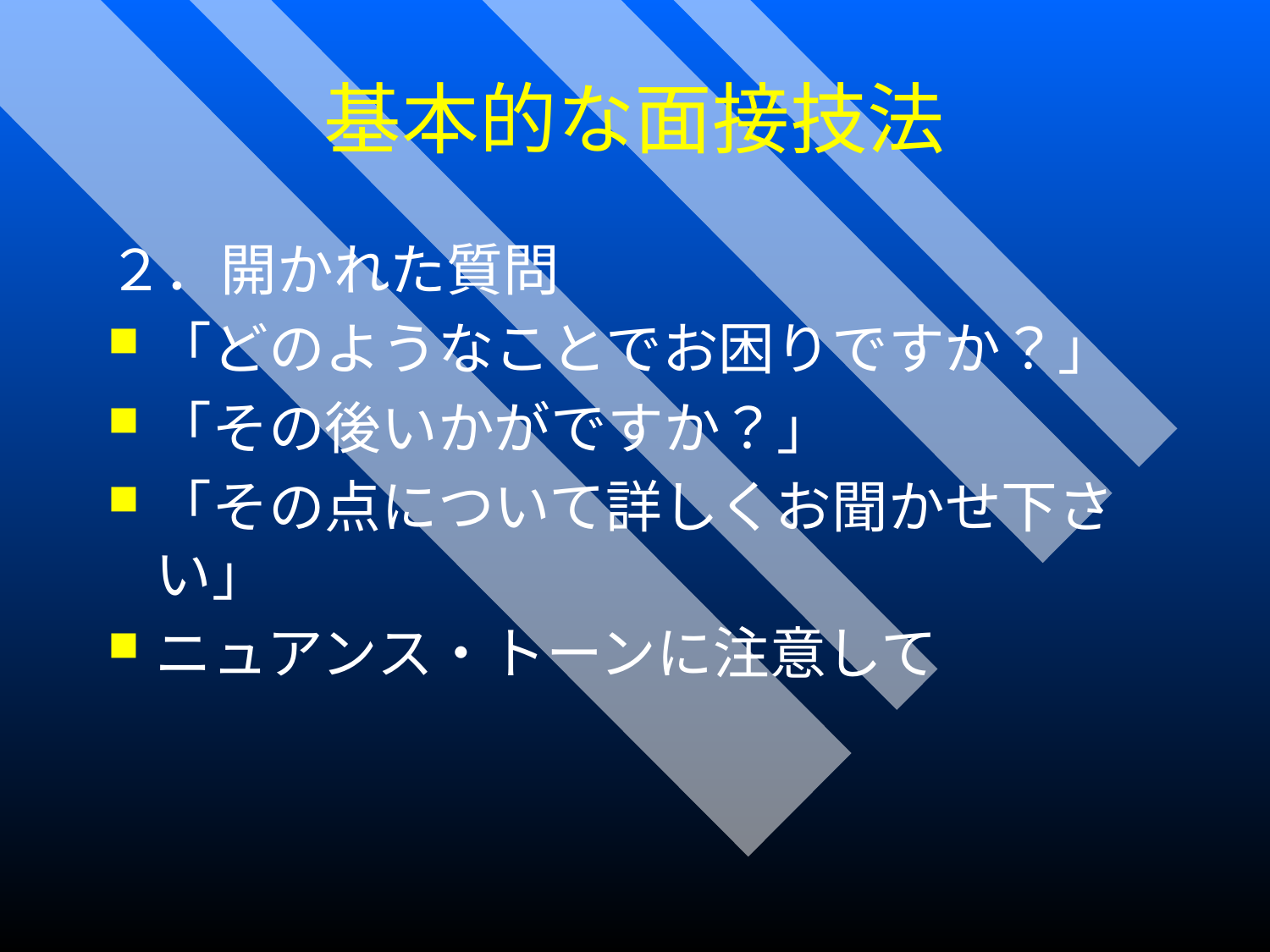

基本的な面接技法
２．開かれた質問
「どのようなことでお困りですか？」
「その後いかがですか？」
「その点について詳しくお聞かせ下さい」
ニュアンス・トーンに注意して